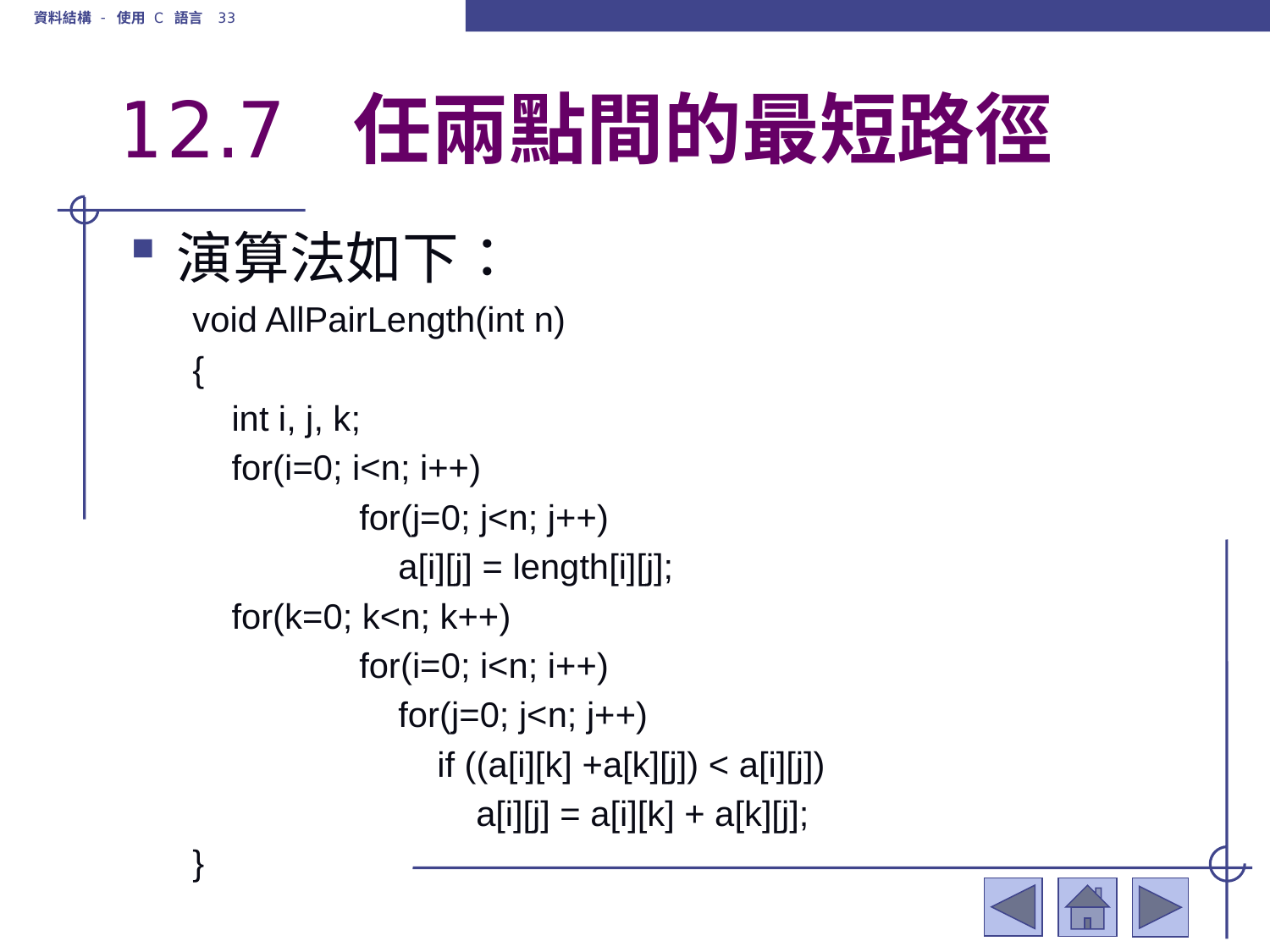

資料結構 - 使用 C 語言   33
# 12.7  任兩點間的最短路徑
演算法如下：
void AllPairLength(int n)
{
    int i, j, k;
    for(i=0; i<n; i++)
		for(j=0; j<n; j++)
	  	    a[i][j] = length[i][j];
    for(k=0; k<n; k++)
		for(i=0; i<n; i++)
	  	    for(j=0; j<n; j++)
		        if ((a[i][k] +a[k][j]) < a[i][j])
		            a[i][j] = a[i][k] + a[k][j];
}